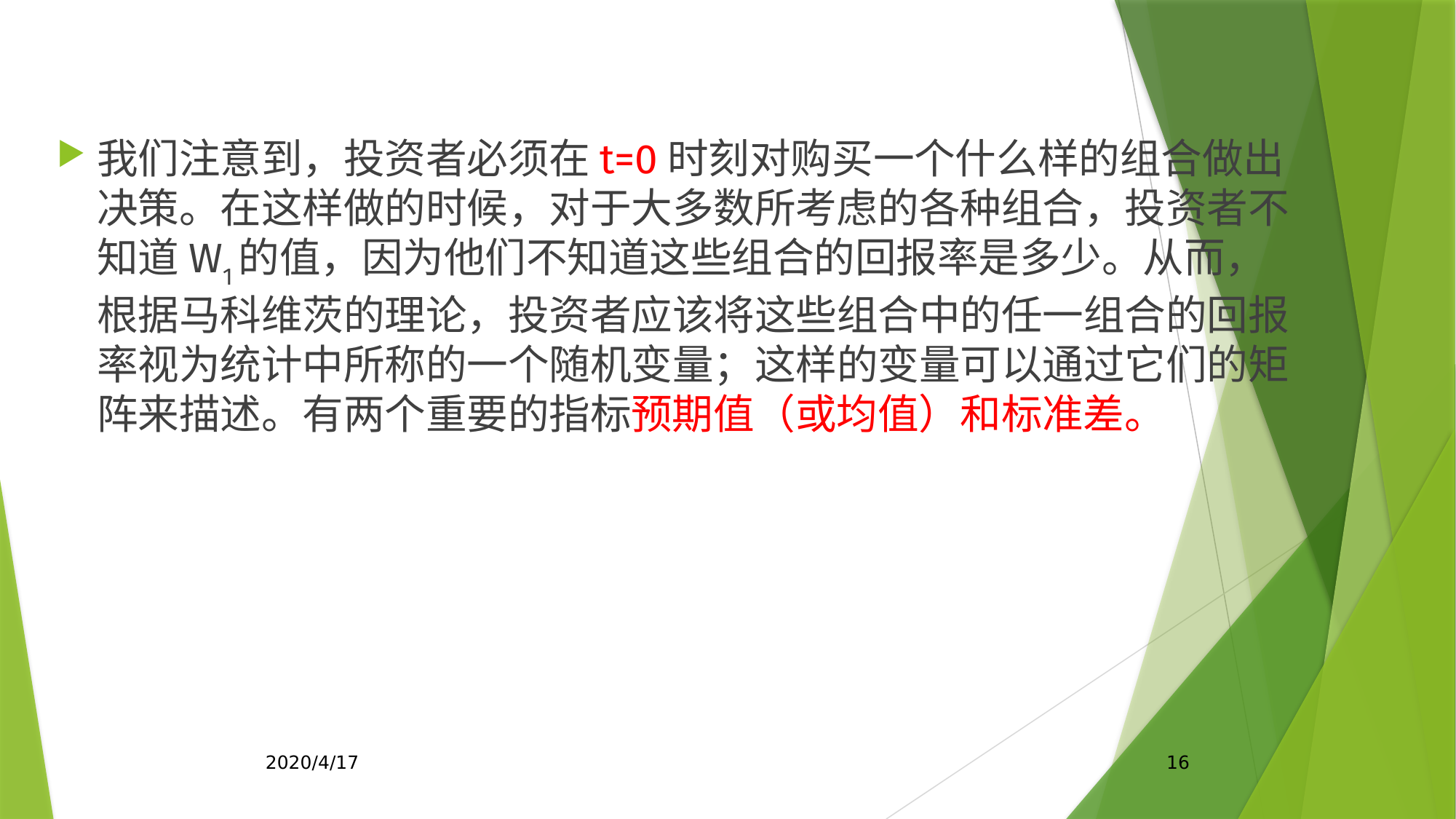

我们注意到，投资者必须在t=0时刻对购买一个什么样的组合做出决策。在这样做的时候，对于大多数所考虑的各种组合，投资者不知道W1的值，因为他们不知道这些组合的回报率是多少。从而，根据马科维茨的理论，投资者应该将这些组合中的任一组合的回报率视为统计中所称的一个随机变量；这样的变量可以通过它们的矩阵来描述。有两个重要的指标预期值（或均值）和标准差。

2020/4/17
16